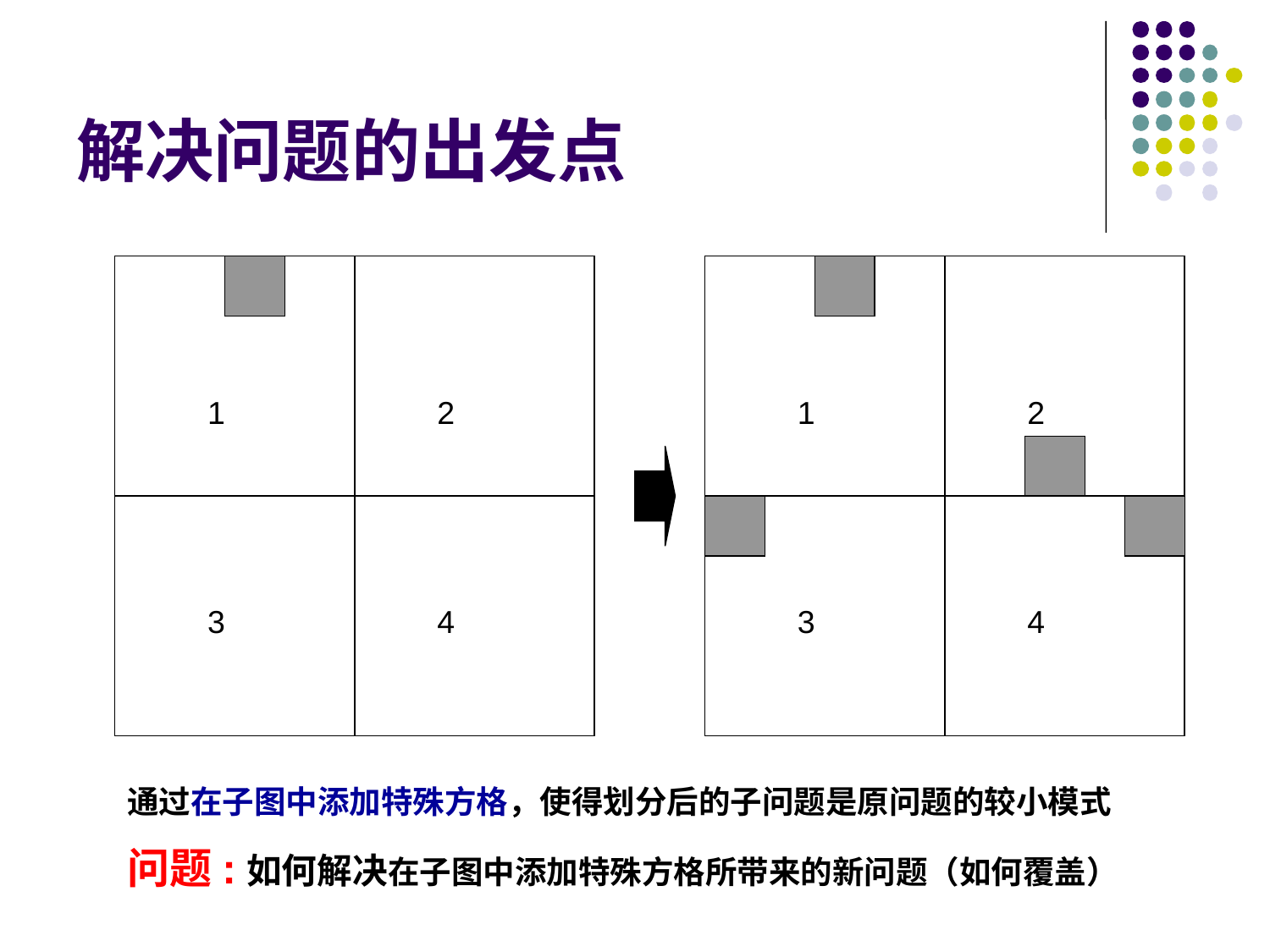

# 解决问题的出发点

1
2
3
4

1
2

3
4

通过在子图中添加特殊方格，使得划分后的子问题是原问题的较小模式
问题:如何解决在子图中添加特殊方格所带来的新问题（如何覆盖）